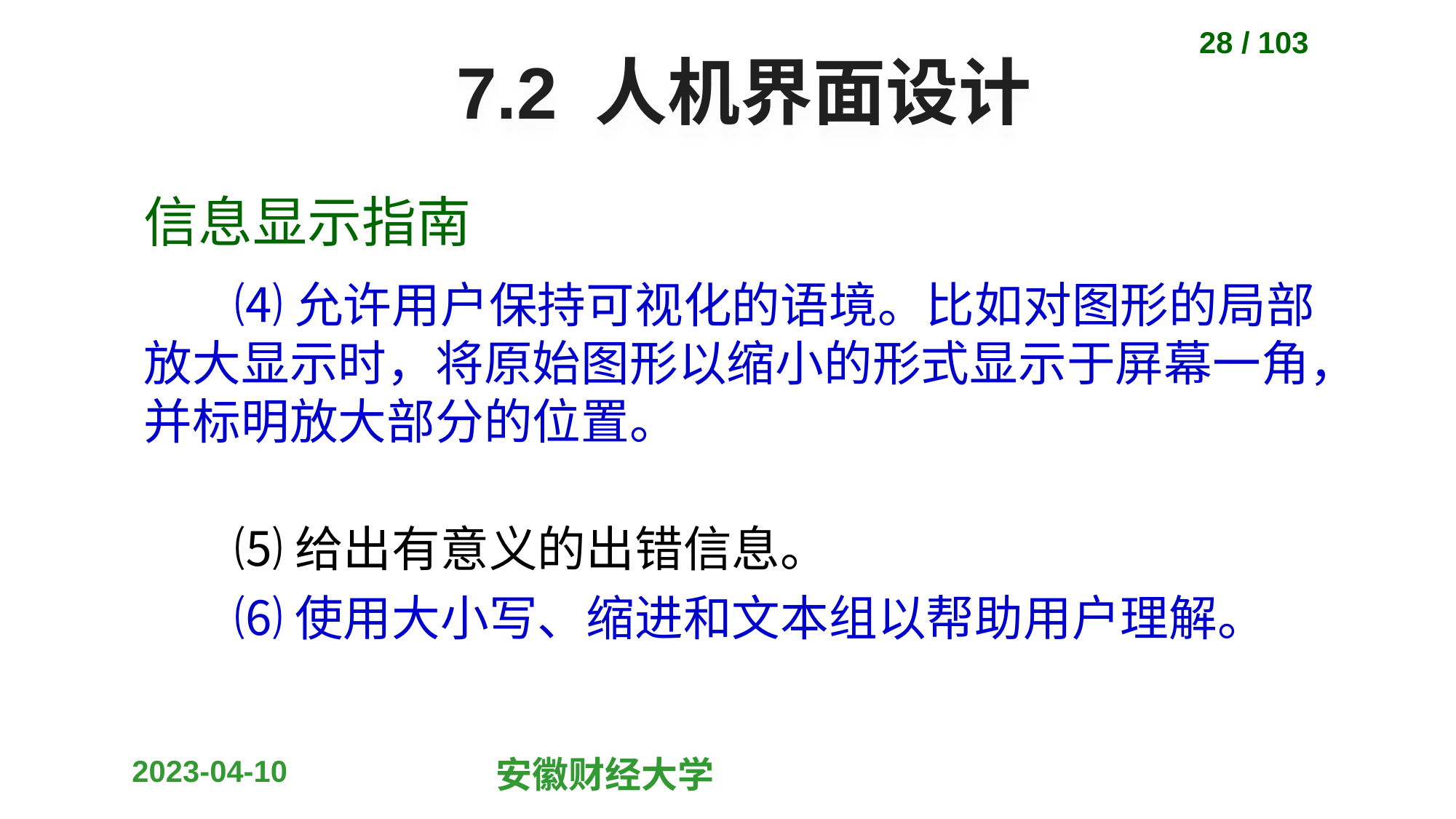

28 / 103
# 7.2 人机界面设计
信息显示指南
⑷允许用户保持可视化的语境。比如对图形的局部放大显示时，将原始图形以缩小的形式显示于屏幕一角，并标明放大部分的位置。
⑸给出有意义的出错信息。
⑹使用大小写、缩进和文本组以帮助用户理解。
2023-04-10
安徽财经大学